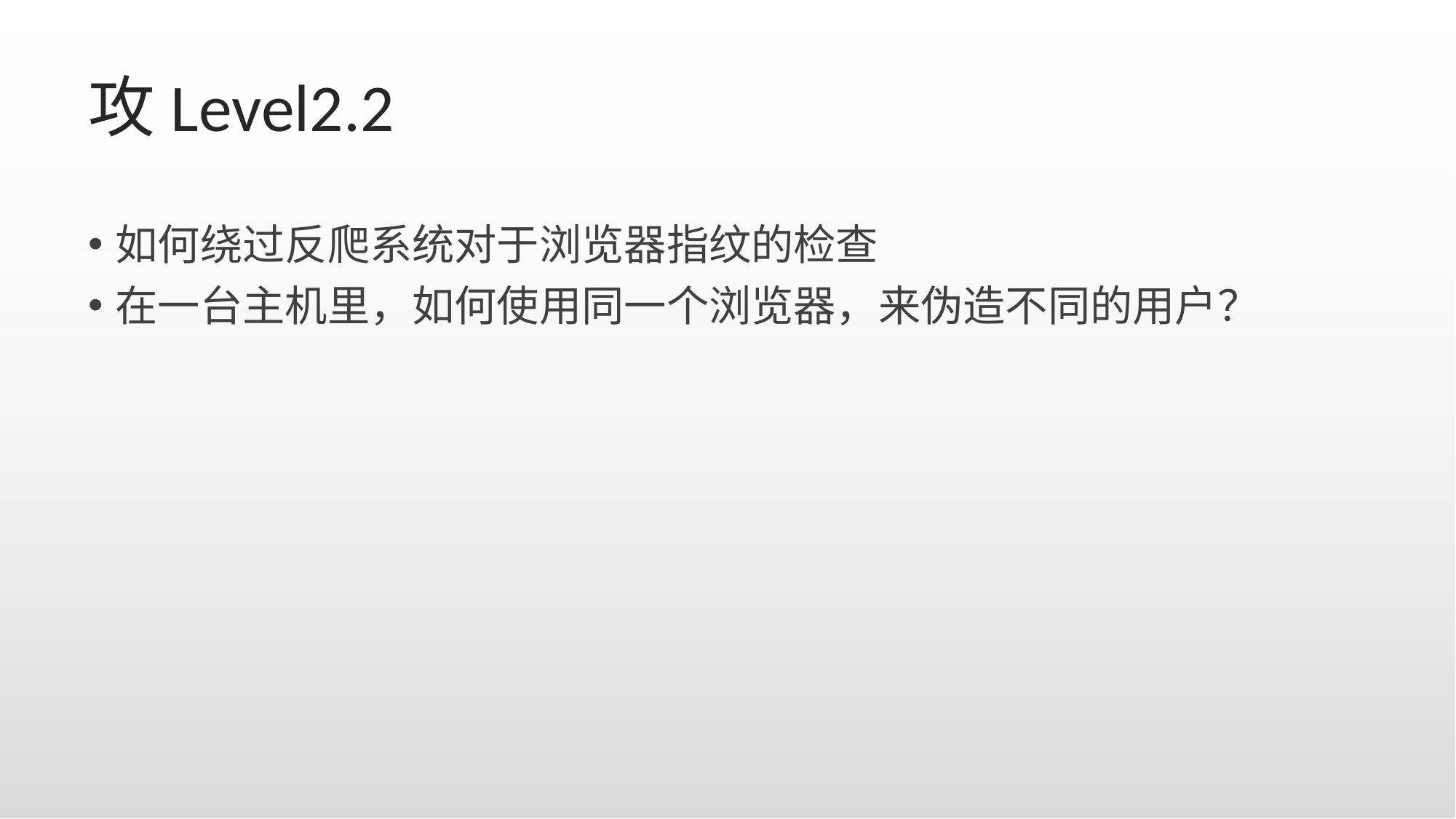

# 攻Level2.2
如何绕过反爬系统对于浏览器指纹的检查
在一台主机里，如何使用同一个浏览器，来伪造不同的用户？